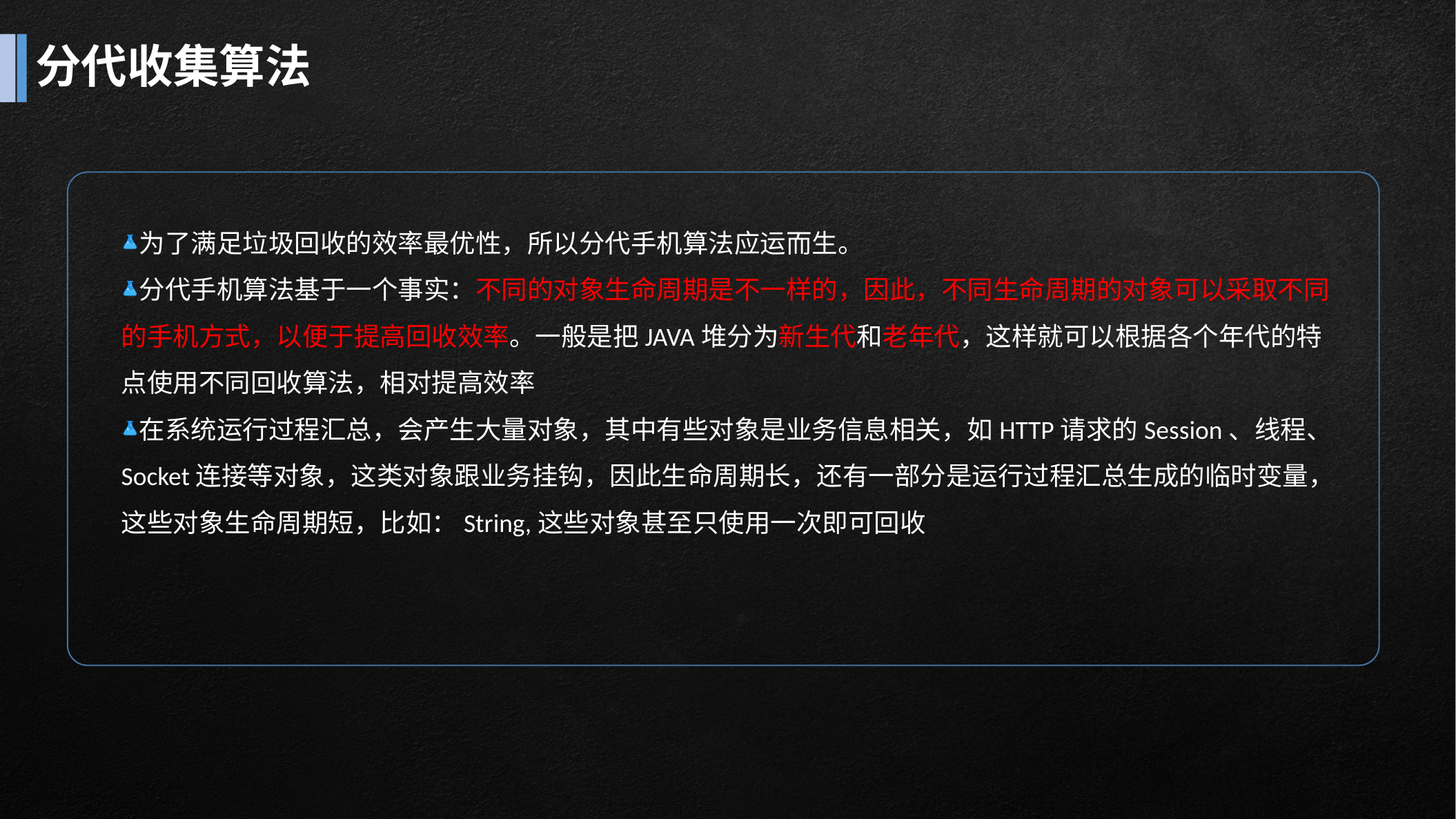

# 分代收集算法

为了满足垃圾回收的效率最优性，所以分代手机算法应运而生。
分代手机算法基于一个事实：不同的对象生命周期是不一样的，因此，不同生命周期的对象可以采取不同的手机方式，以便于提高回收效率。一般是把JAVA堆分为新生代和老年代，这样就可以根据各个年代的特点使用不同回收算法，相对提高效率
在系统运行过程汇总，会产生大量对象，其中有些对象是业务信息相关，如HTTP请求的Session、线程、Socket连接等对象，这类对象跟业务挂钩，因此生命周期长，还有一部分是运行过程汇总生成的临时变量，这些对象生命周期短，比如：String,这些对象甚至只使用一次即可回收